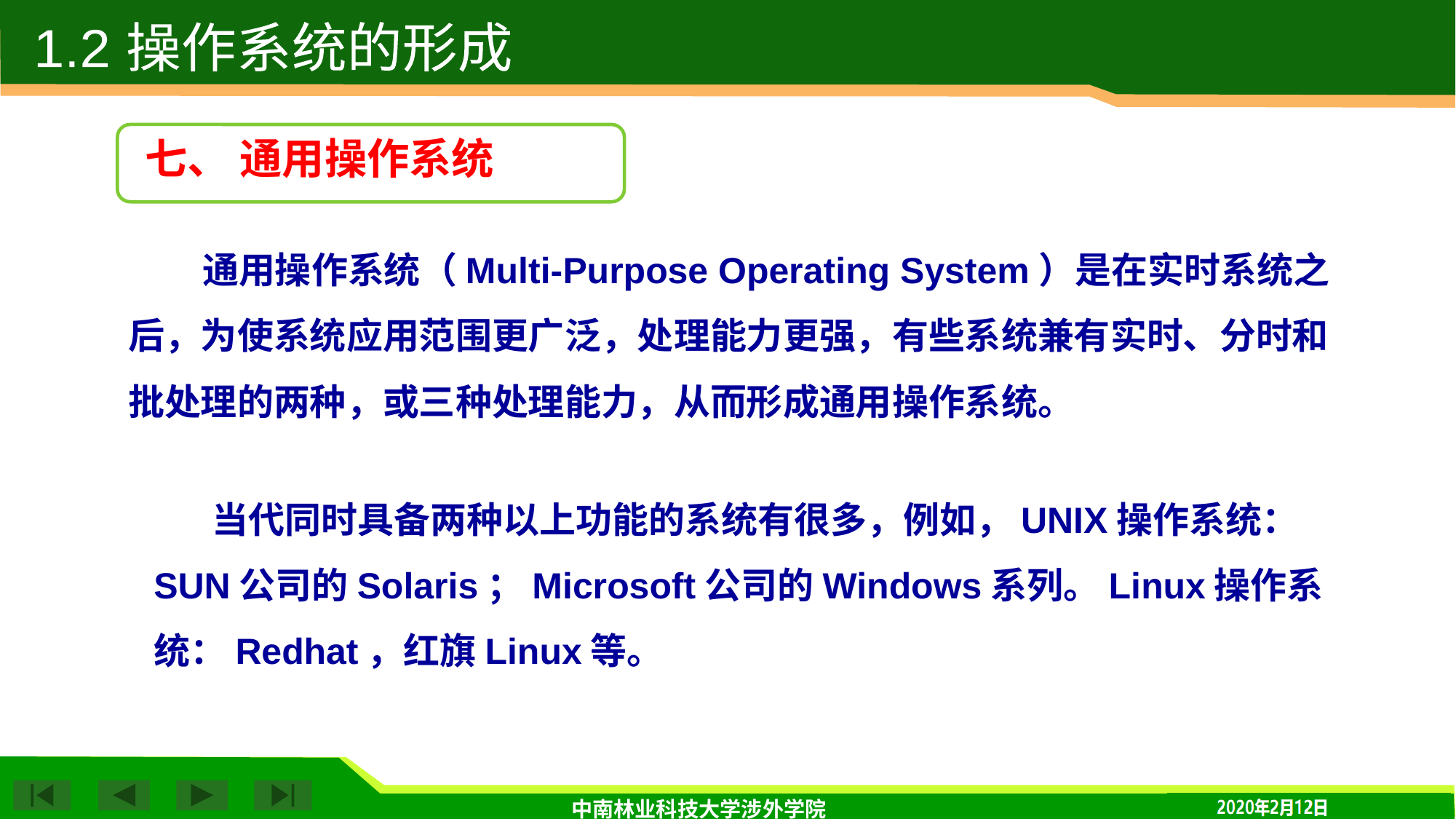

1.2 操作系统的形成

七、 通用操作系统

        通用操作系统（Multi-Purpose Operating System）是在实时系统之后，为使系统应用范围更广泛，处理能力更强，有些系统兼有实时、分时和批处理的两种，或三种处理能力，从而形成通用操作系统。
      当代同时具备两种以上功能的系统有很多，例如，UNIX操作系统：SUN公司的Solaris；Microsoft公司的Windows系列。Linux操作系统：Redhat，红旗Linux等。